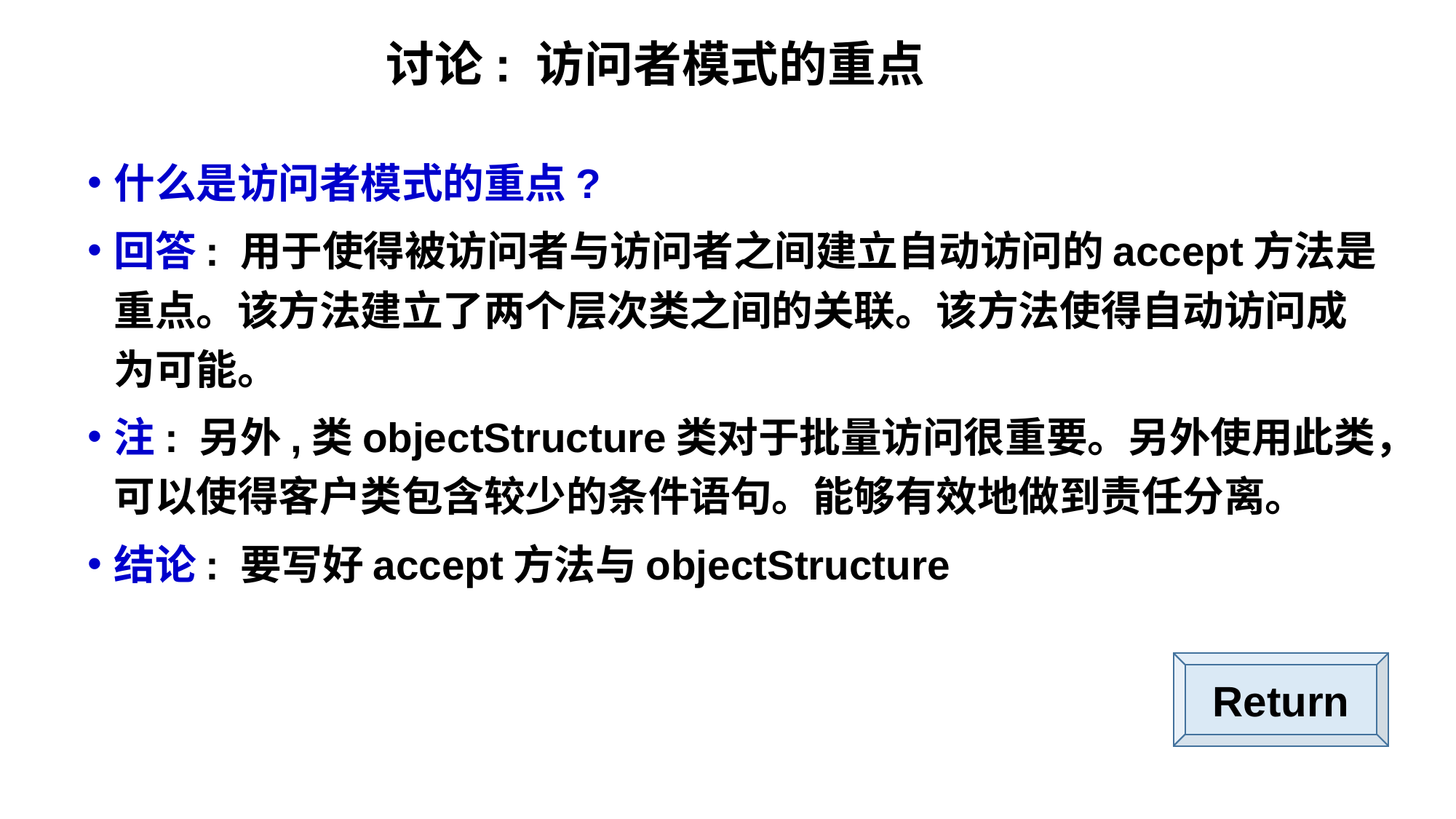

# 讨论: 访问者模式的重点
什么是访问者模式的重点?
回答: 用于使得被访问者与访问者之间建立自动访问的accept方法是重点。该方法建立了两个层次类之间的关联。该方法使得自动访问成为可能。
注: 另外,类objectStructure类对于批量访问很重要。另外使用此类，可以使得客户类包含较少的条件语句。能够有效地做到责任分离。
结论: 要写好accept方法与objectStructure
Return